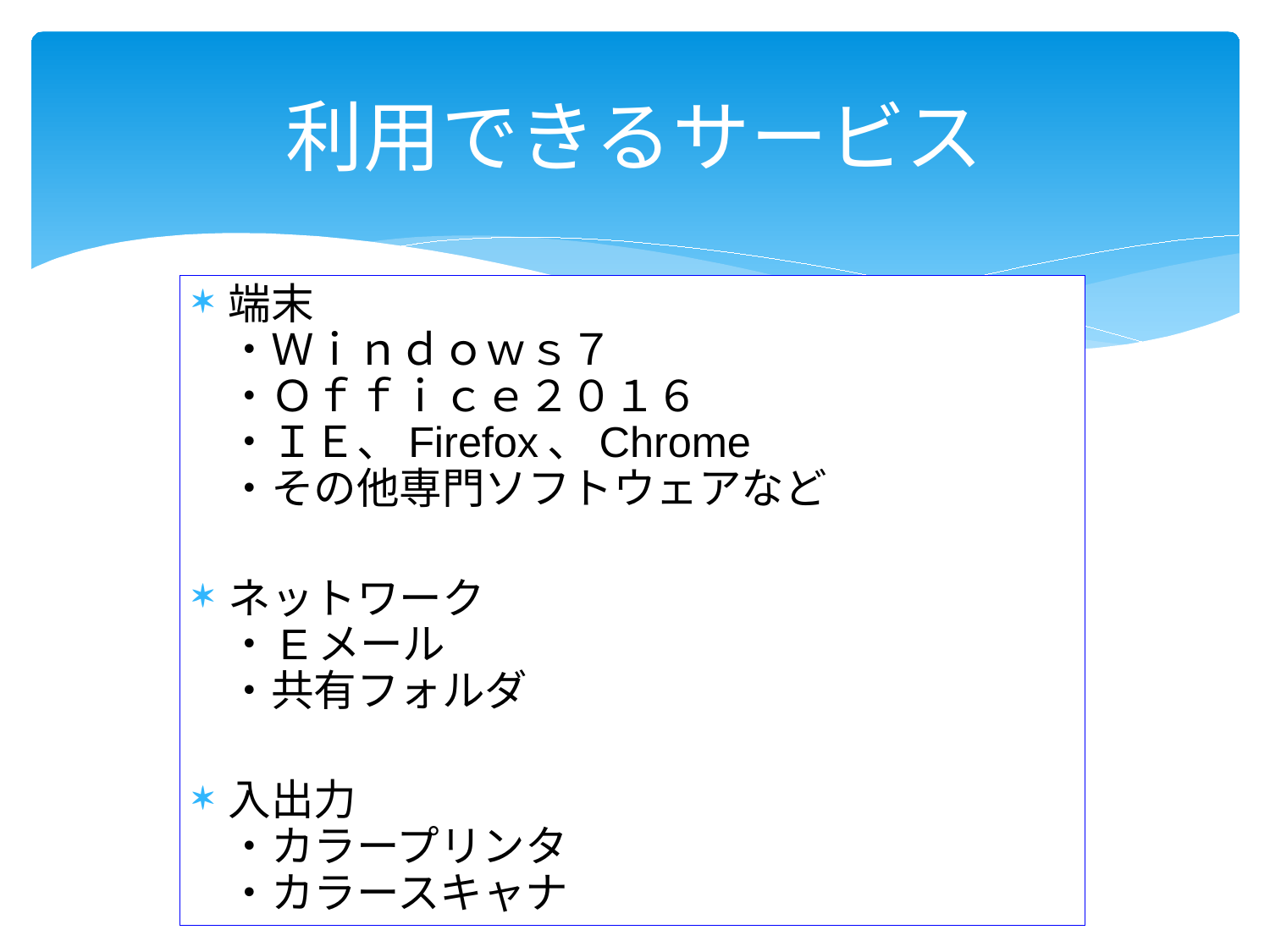

# 利用できるサービス
端末
・Ｗｉｎｄｏｗｓ７
・Ｏｆｆｉｃｅ２０１６
・ＩＥ、Firefox、Chrome
・その他専門ソフトウェアなど

ネットワーク
・Eメール
・共有フォルダ

入出力
・カラープリンタ
・カラースキャナ